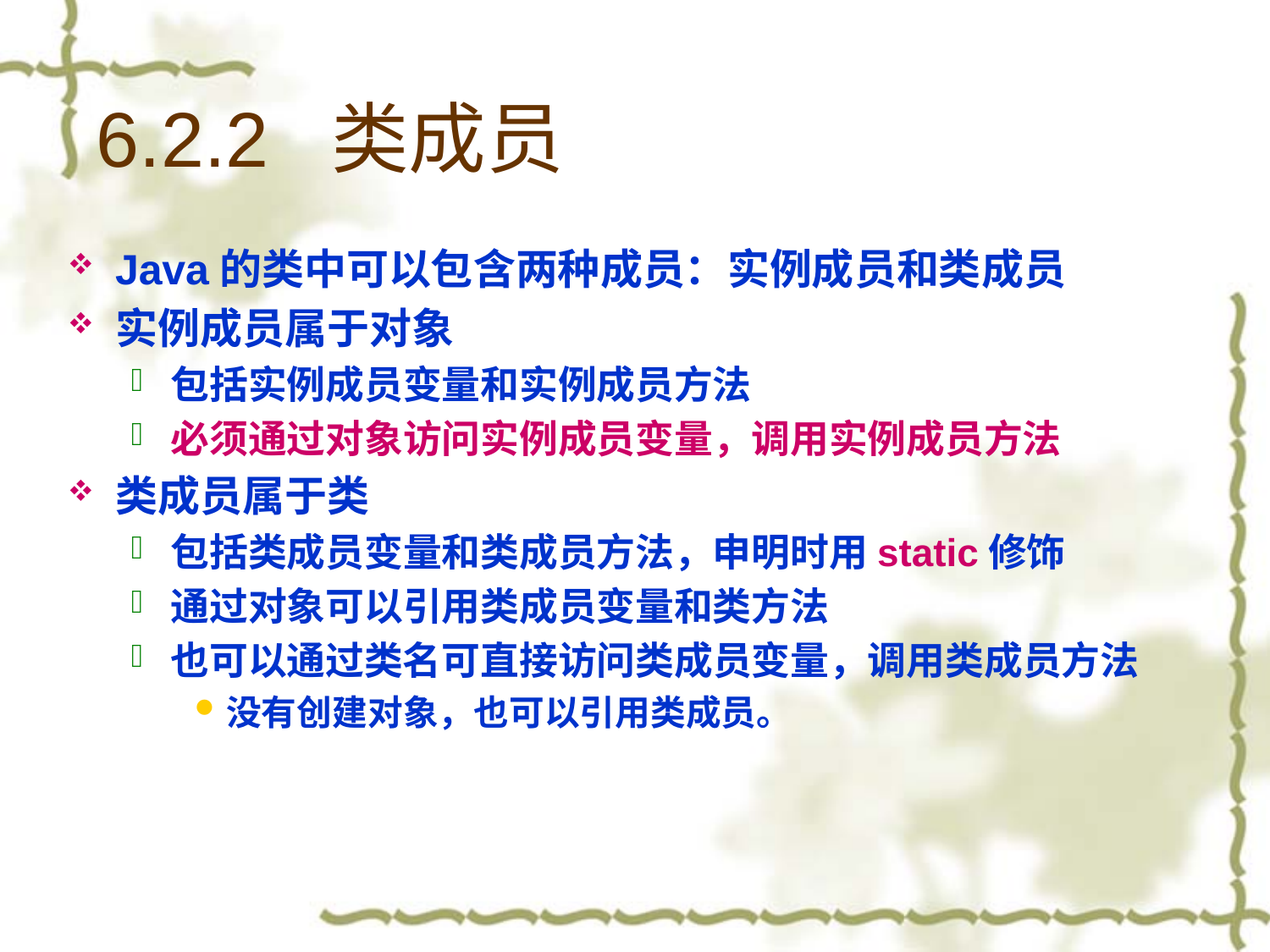

# 6.2.2  类成员
Java的类中可以包含两种成员：实例成员和类成员
实例成员属于对象
包括实例成员变量和实例成员方法
必须通过对象访问实例成员变量，调用实例成员方法
类成员属于类
包括类成员变量和类成员方法，申明时用static修饰
通过对象可以引用类成员变量和类方法
也可以通过类名可直接访问类成员变量，调用类成员方法
没有创建对象，也可以引用类成员。